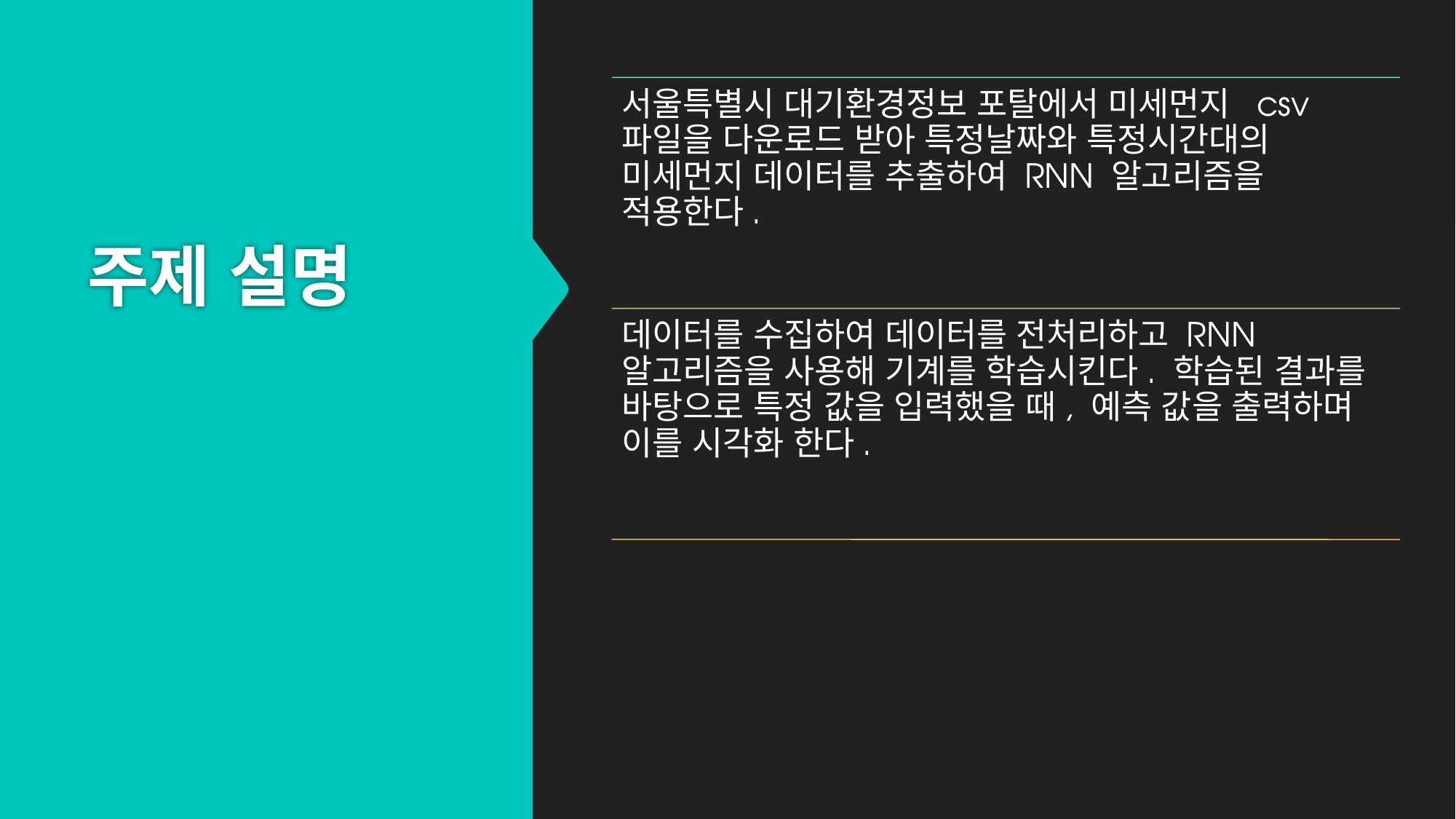

서울특별시 대기환경정보 포탈에서 미세먼지  csv 파일을 다운로드 받아 특정날짜와 특정시간대의 미세먼지 데이터를 추출하여 RNN 알고리즘을 적용한다.
데이터를 수집하여 데이터를 전처리하고 RNN 알고리즘을 사용해 기계를 학습시킨다. 학습된 결과를 바탕으로 특정 값을 입력했을 때, 예측 값을 출력하며 이를 시각화 한다.

# 주제 설명